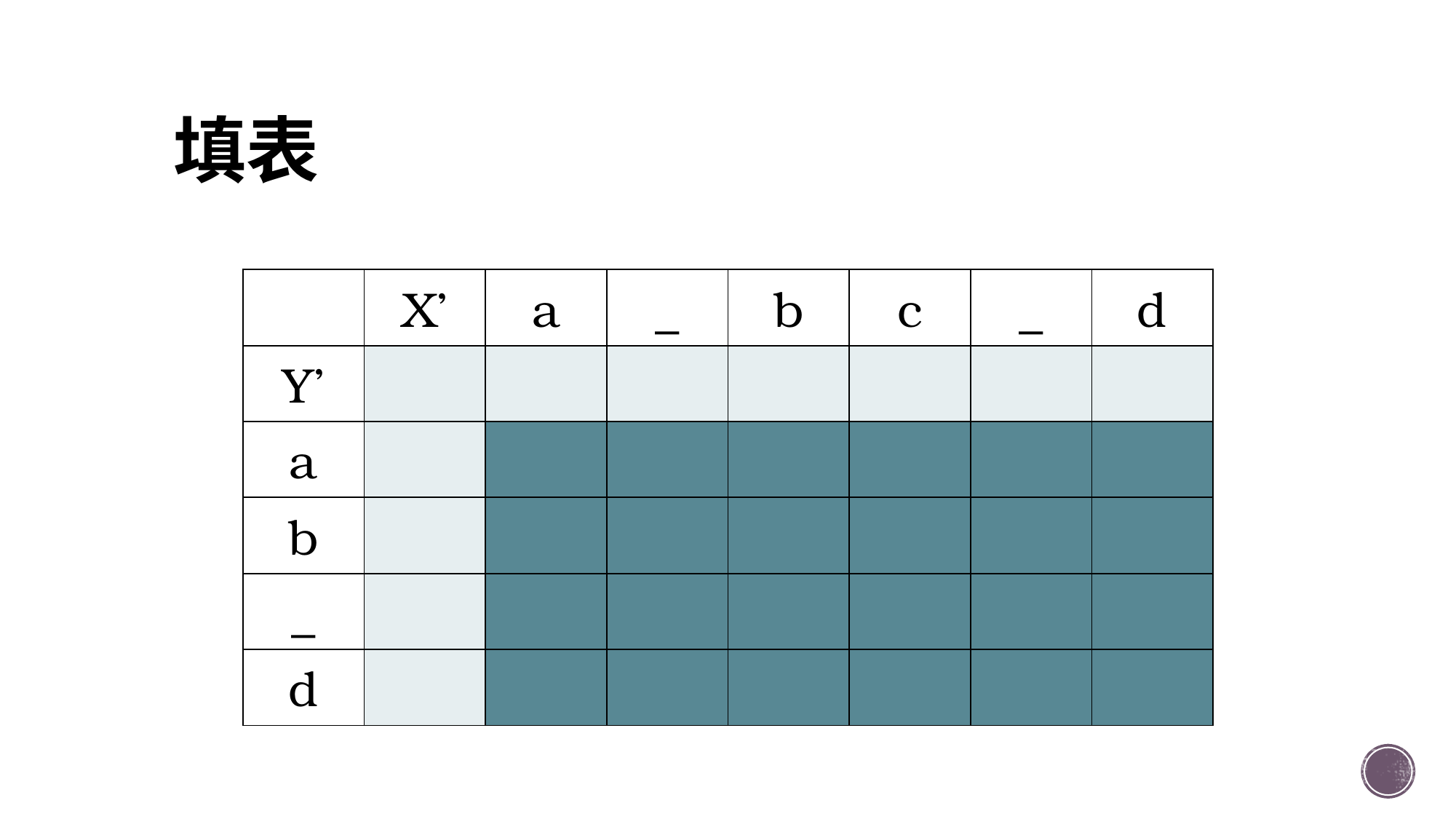

# 填表
|  | X’ | a | \_ | b | c | \_ | d |
| --- | --- | --- | --- | --- | --- | --- | --- |
| Y’ |  |  |  |  |  |  |  |
| a |  |  |  |  |  |  |  |
| b |  |  |  |  |  |  |  |
| \_ |  |  |  |  |  |  |  |
| d |  |  |  |  |  |  |  |